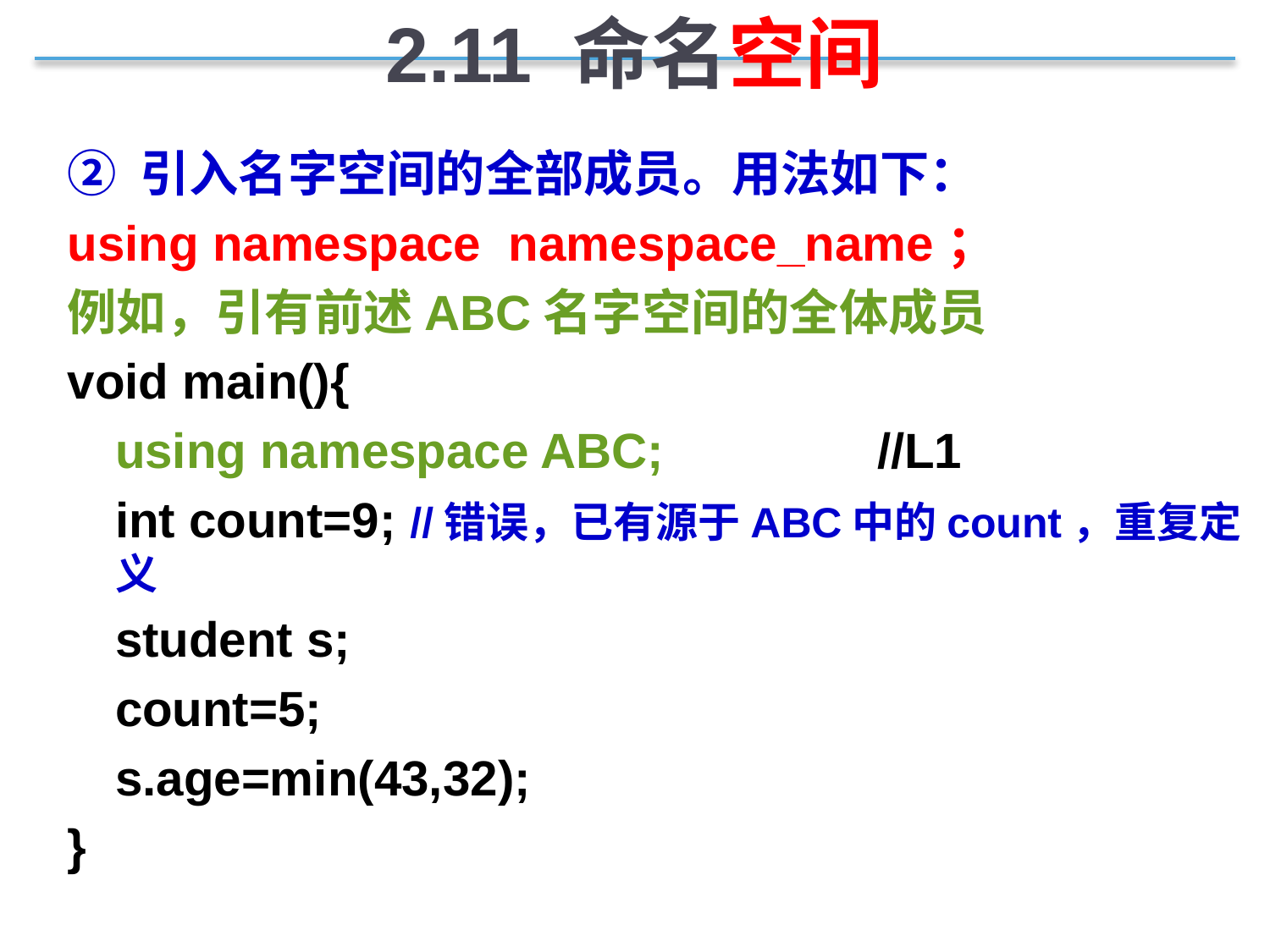

2.11 命名空间
② 引入名字空间的全部成员。用法如下：
using namespace  namespace_name；
例如，引有前述ABC名字空间的全体成员
void main(){
	using namespace ABC;    		//L1
	int count=9; //错误，已有源于ABC中的count，重复定义
	student s;
	count=5;
	s.age=min(43,32);
}